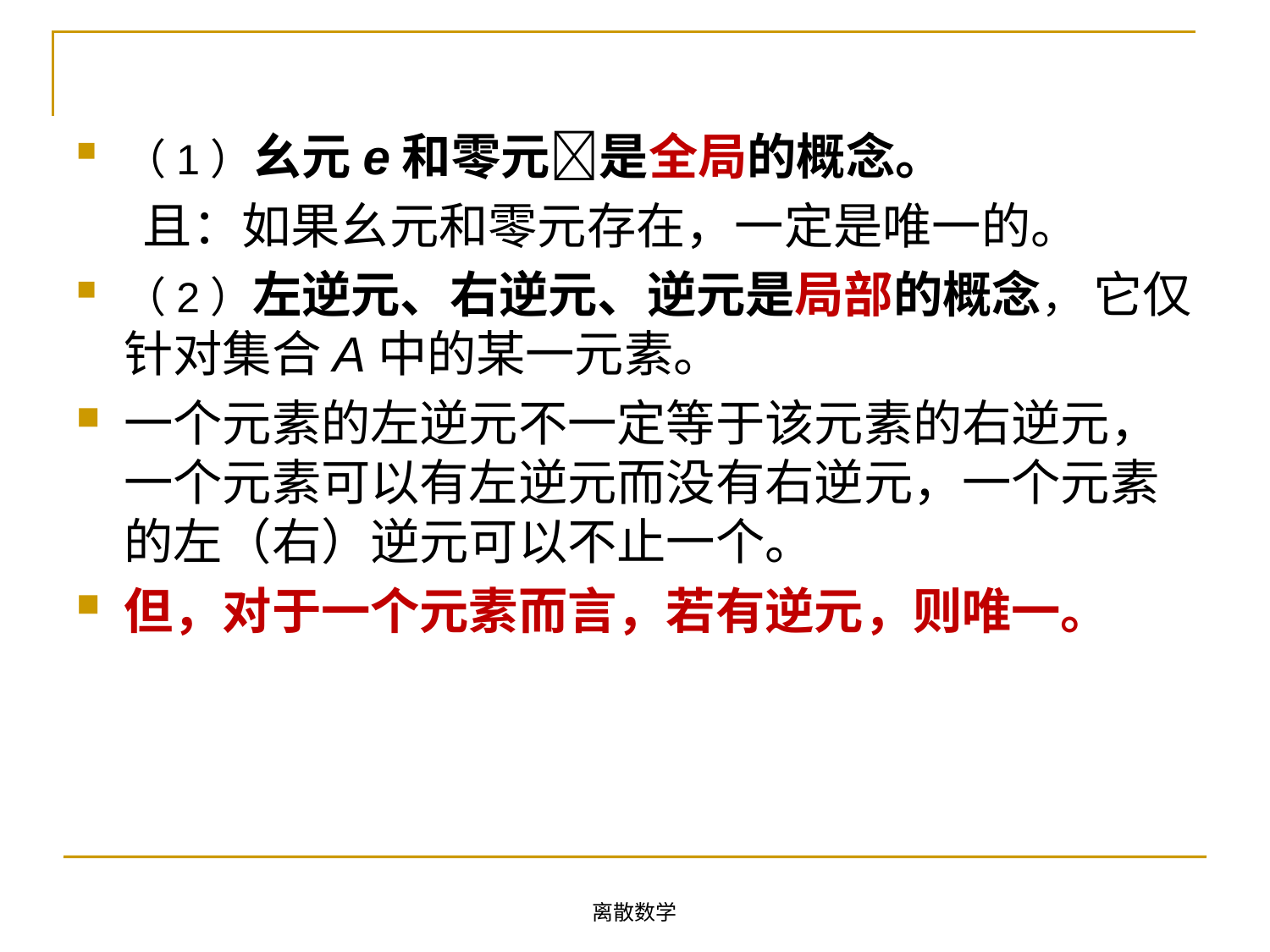

（1）幺元e和零元θ是全局的概念。
     且：如果幺元和零元存在，一定是唯一的。
（2）左逆元、右逆元、逆元是局部的概念， 它仅针对集合A中的某一元素。
一个元素的左逆元不一定等于该元素的右逆元，一个元素可以有左逆元而没有右逆元，一个元素的左（右）逆元可以不止一个。
但，对于一个元素而言，若有逆元，则唯一。

41
离散数学